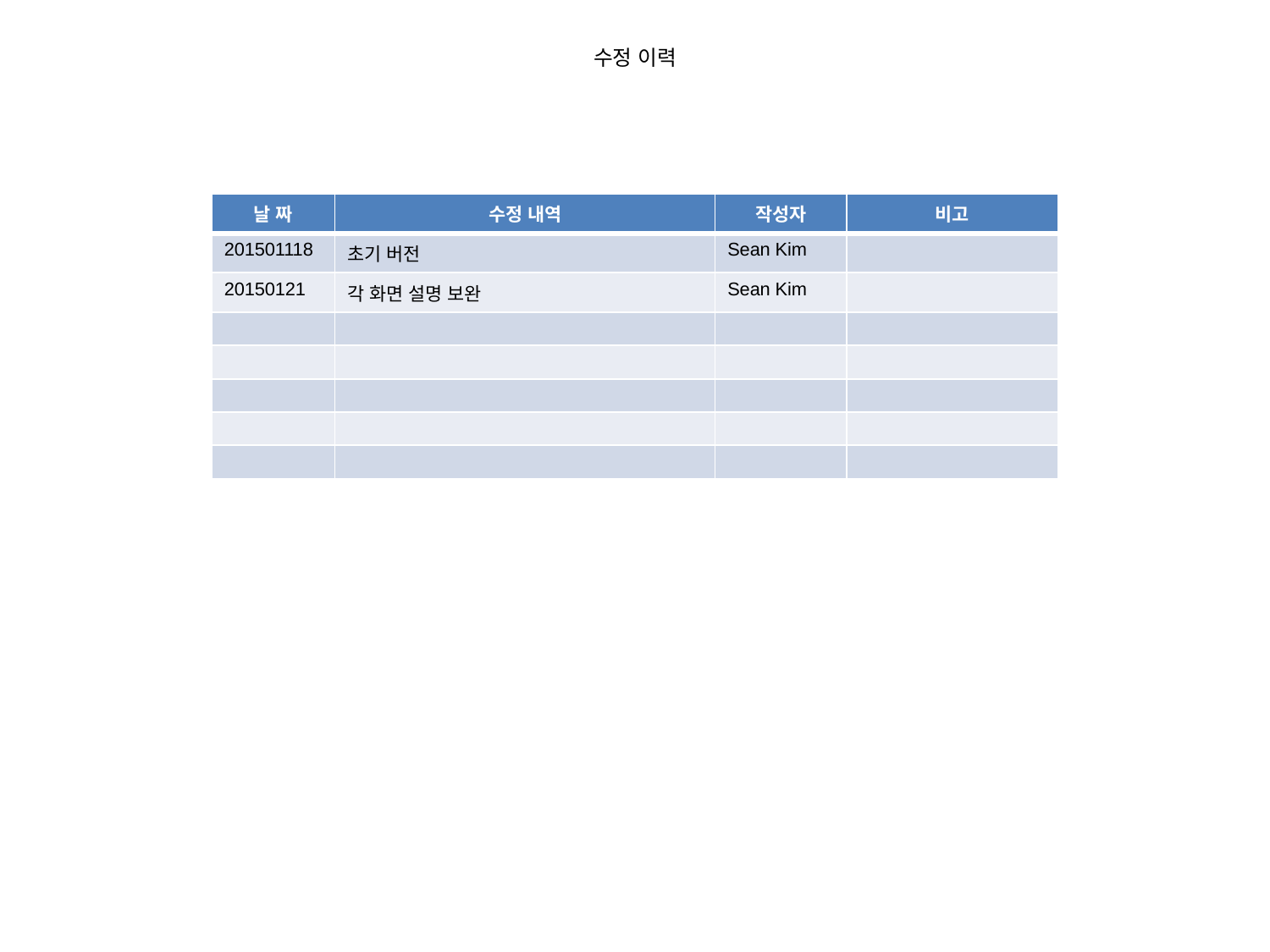

# 수정 이력
| 날 짜 | 수정 내역 | 작성자 | 비고 |
| --- | --- | --- | --- |
| 201501118 | 초기 버전 | Sean Kim |  |
| 20150121 | 각 화면 설명 보완 | Sean Kim |  |
|  |  |  |  |
|  |  |  |  |
|  |  |  |  |
|  |  |  |  |
|  |  |  |  |